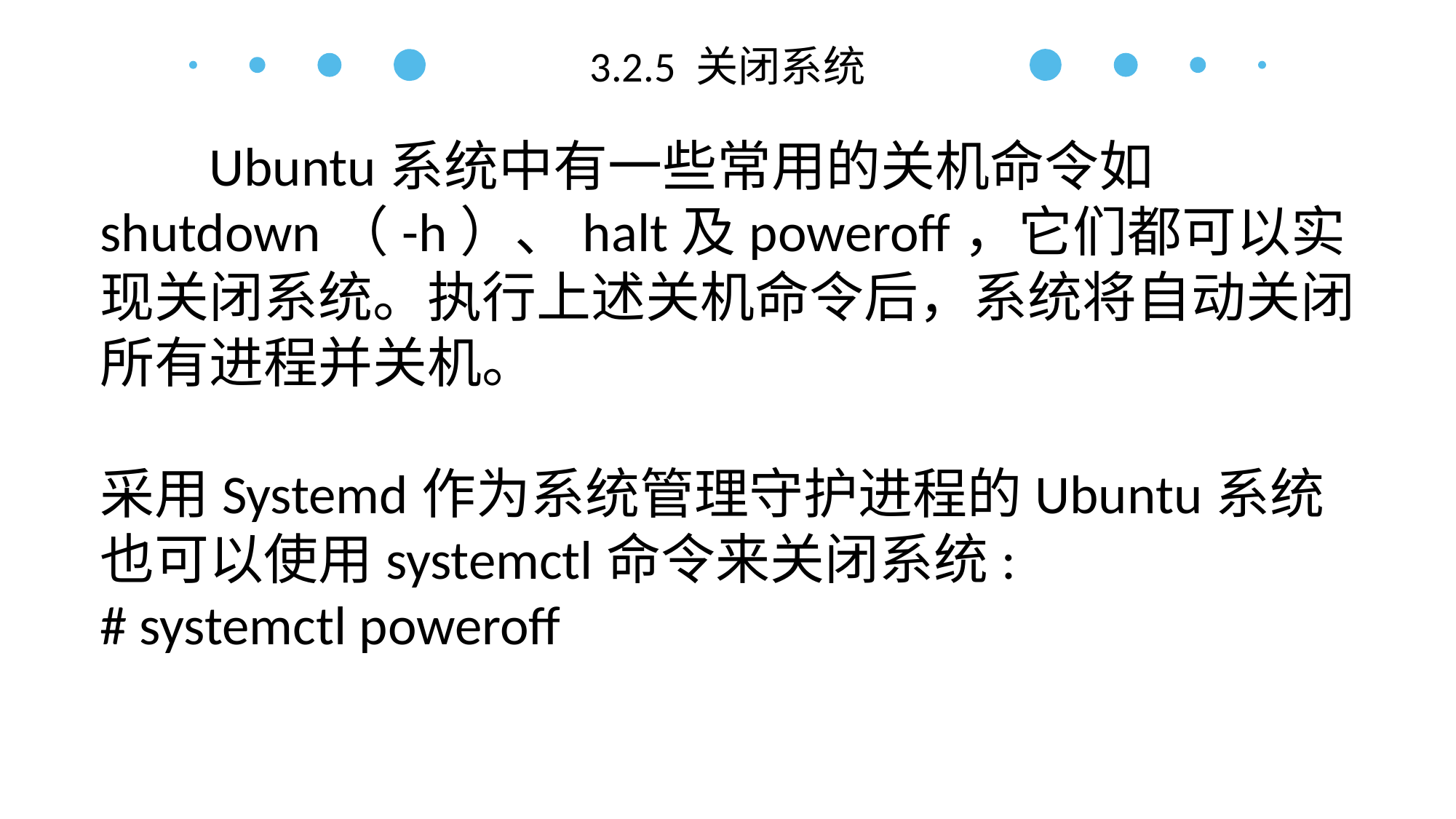

3.2.5 关闭系统

	Ubuntu系统中有一些常用的关机命令如shutdown（-h）、halt及poweroff，它们都可以实现关闭系统。执行上述关机命令后，系统将自动关闭所有进程并关机。

采用Systemd作为系统管理守护进程的Ubuntu系统也可以使用systemctl命令来关闭系统:
# systemctl poweroff
18